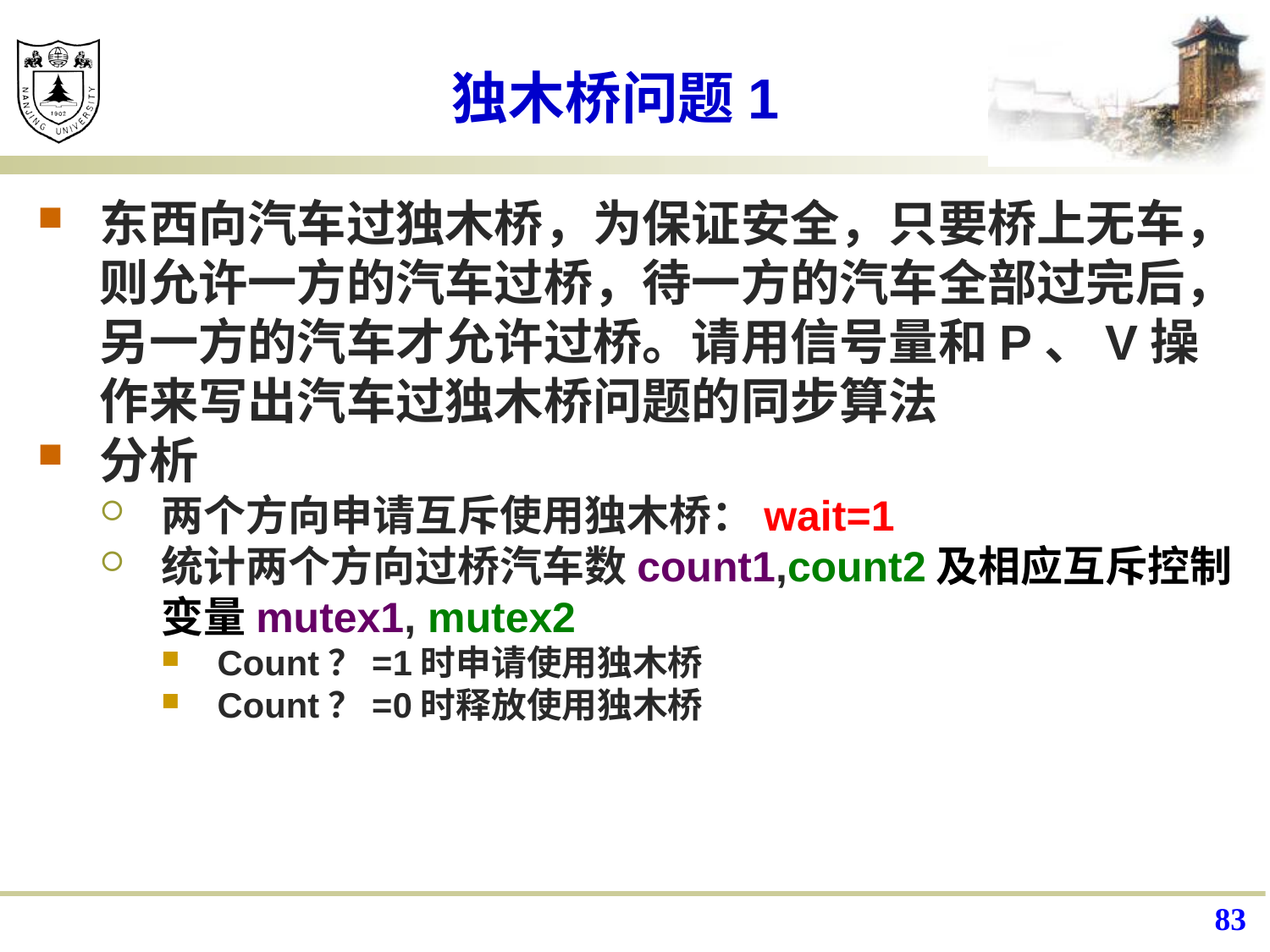

# 独木桥问题1
东西向汽车过独木桥，为保证安全，只要桥上无车，则允许一方的汽车过桥，待一方的汽车全部过完后，另一方的汽车才允许过桥。请用信号量和P、V操作来写出汽车过独木桥问题的同步算法
分析
两个方向申请互斥使用独木桥：wait=1
统计两个方向过桥汽车数count1,count2及相应互斥控制变量mutex1, mutex2
Count？=1时申请使用独木桥
Count？=0时释放使用独木桥

83